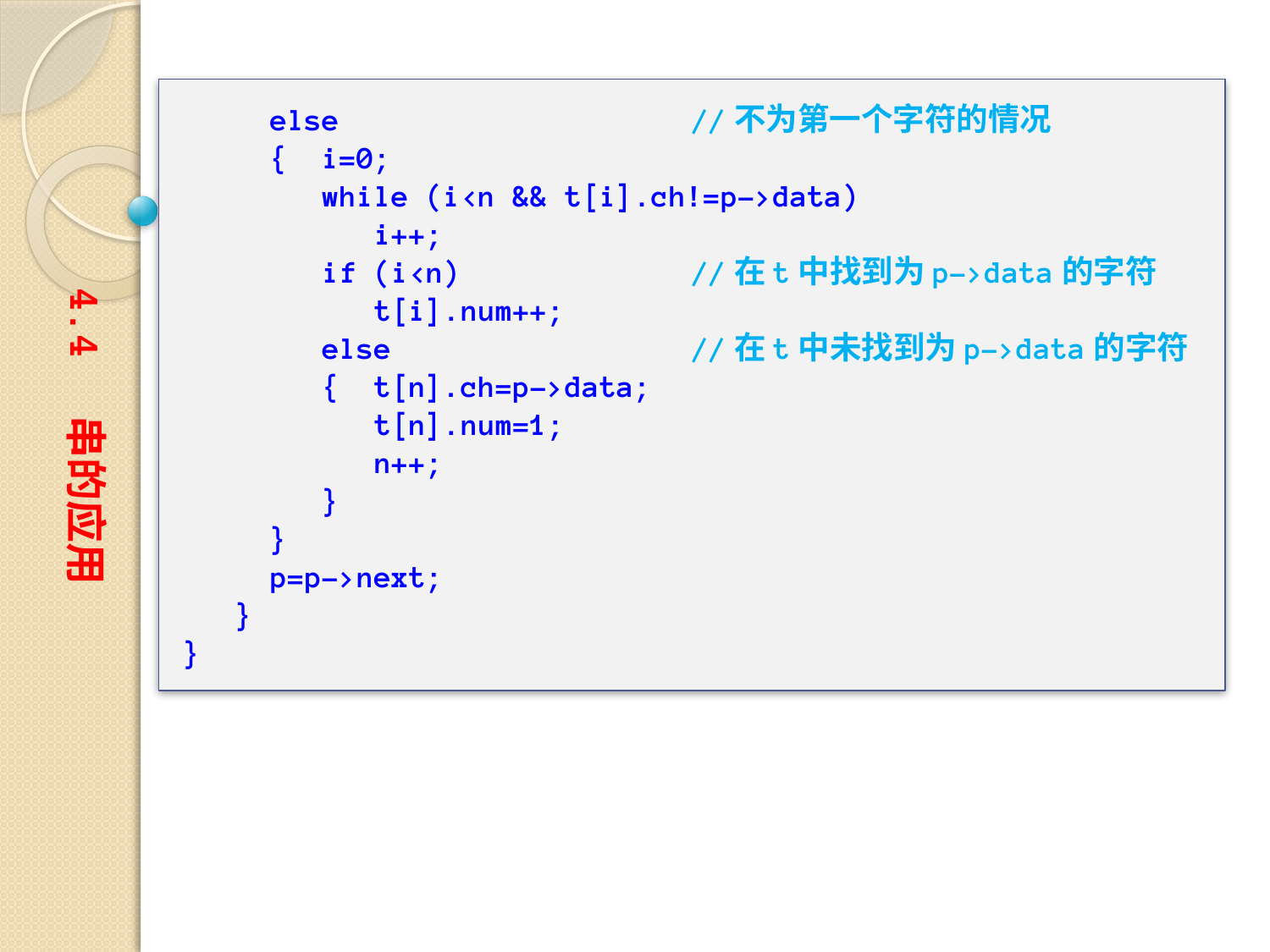

else			//不为第一个字符的情况
     {  i=0;
        while (i<n && t[i].ch!=p->data)
           i++;
        if (i<n)		//在t中找到为p->data的字符
           t[i].num++;
        else			//在t中未找到为p->data的字符
        {  t[n].ch=p->data;
           t[n].num=1;
           n++;
        }
     }
     p=p->next;
   }
}
4.4  串的应用